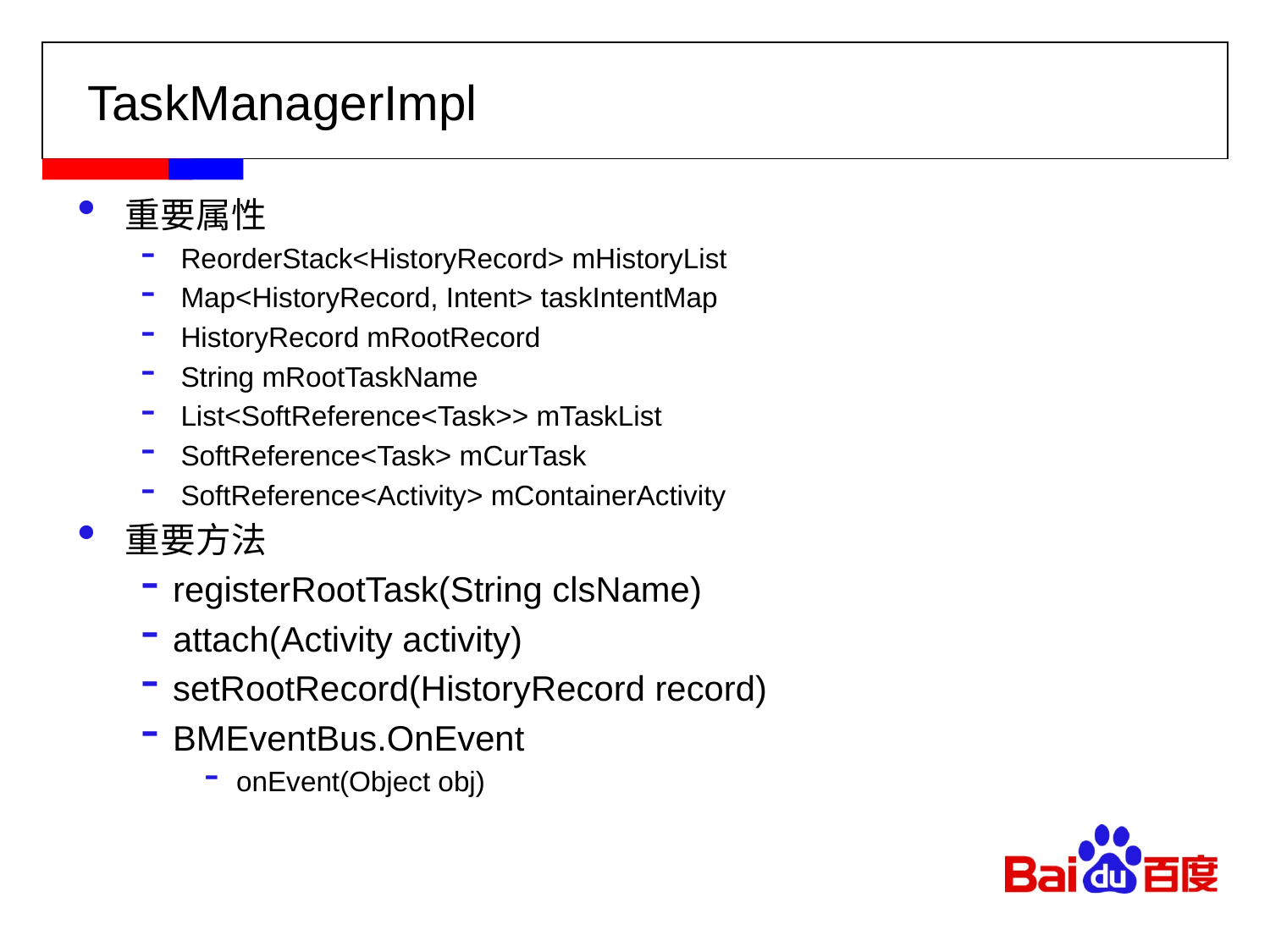

TaskManagerImpl
重要属性
ReorderStack<HistoryRecord> mHistoryList
Map<HistoryRecord, Intent> taskIntentMap
HistoryRecord mRootRecord
String mRootTaskName
List<SoftReference<Task>> mTaskList
SoftReference<Task> mCurTask
SoftReference<Activity> mContainerActivity
重要方法
registerRootTask(String clsName)
attach(Activity activity)
setRootRecord(HistoryRecord record)
BMEventBus.OnEvent
onEvent(Object obj)